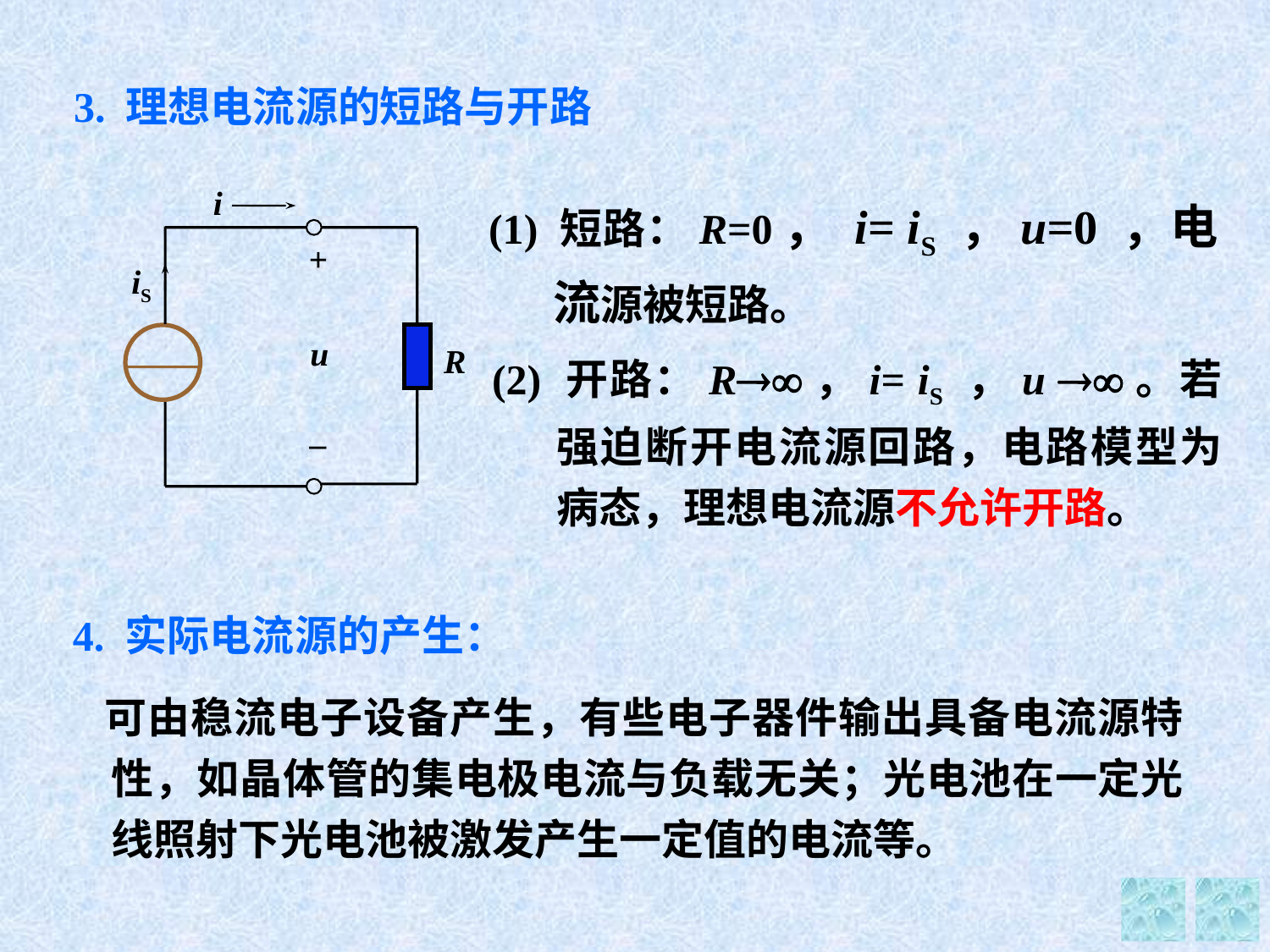

3. 理想电流源的短路与开路

i

+
iS

u

_

(1) 短路：R=0， i= iS ，u=0 ，电流源被短路。

R

(2) 开路：R→∞，i= iS ，u →∞。若强迫断开电流源回路，电路模型为病态，理想电流源不允许开路。
4. 实际电流源的产生：
  可由稳流电子设备产生，有些电子器件输出具备电流源特性，如晶体管的集电极电流与负载无关；光电池在一定光线照射下光电池被激发产生一定值的电流等。